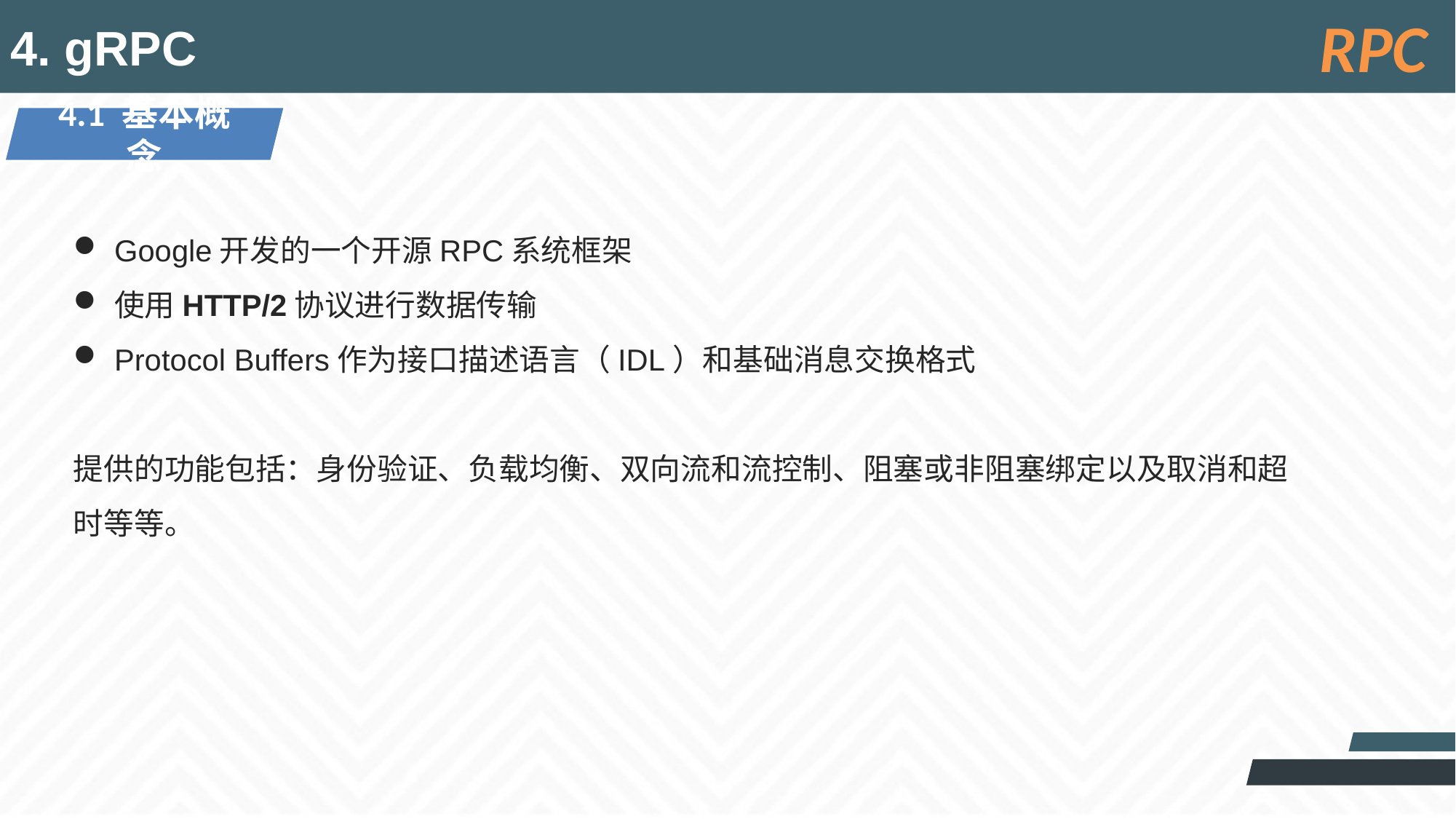

4. gRPC
RPC
4.1 基本概念
Google开发的一个开源RPC系统框架
使用HTTP/2协议进行数据传输
Protocol Buffers作为接口描述语言（IDL）和基础消息交换格式

提供的功能包括：身份验证、负载均衡、双向流和流控制、阻塞或非阻塞绑定以及取消和超时等等。